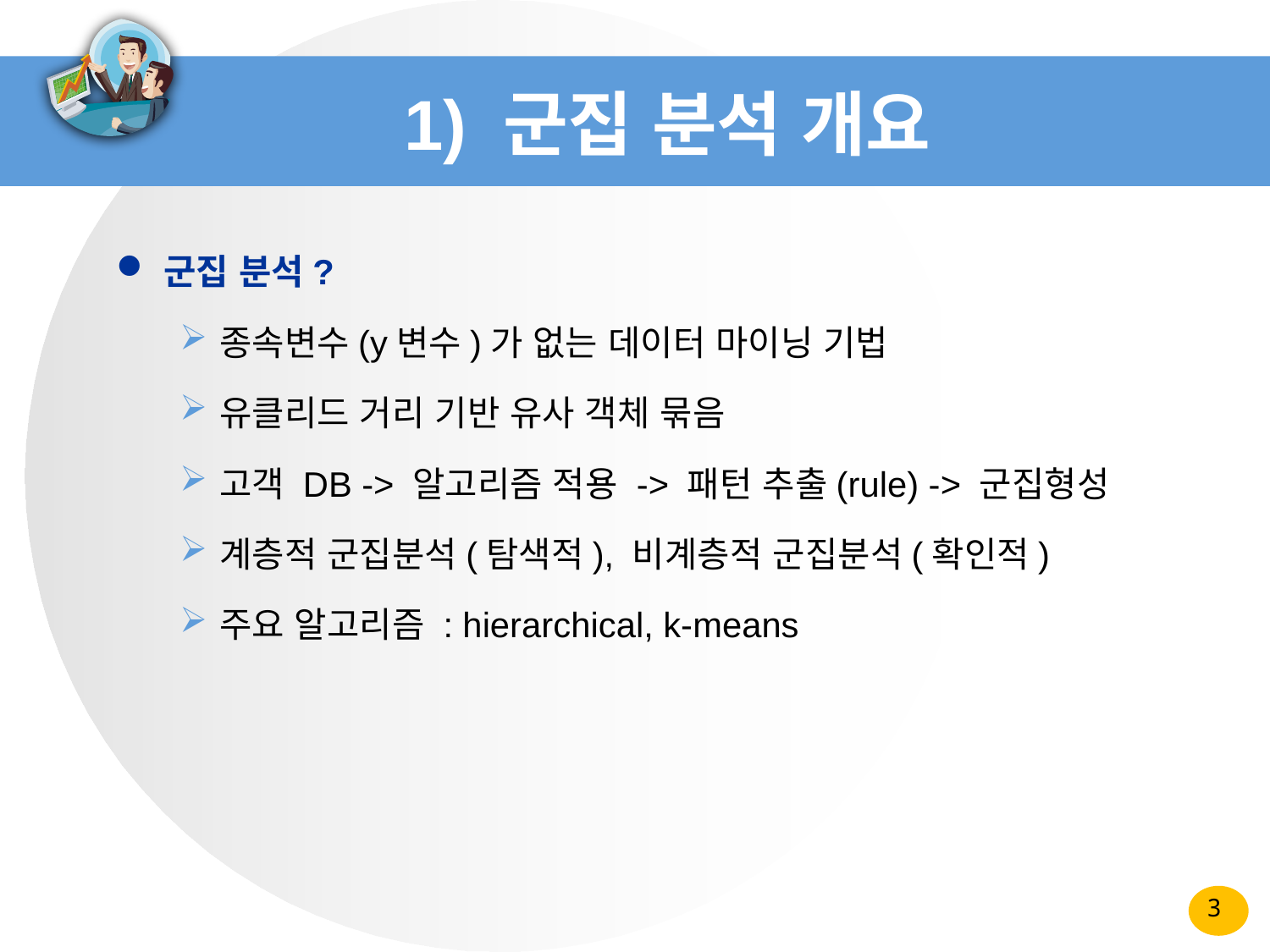

# 1) 군집 분석 개요
군집 분석?
종속변수(y변수)가 없는 데이터 마이닝 기법
유클리드 거리 기반 유사 객체 묶음
고객 DB -> 알고리즘 적용 -> 패턴 추출(rule) -> 군집형성
계층적 군집분석(탐색적), 비계층적 군집분석(확인적)
주요 알고리즘 : hierarchical, k-means
3